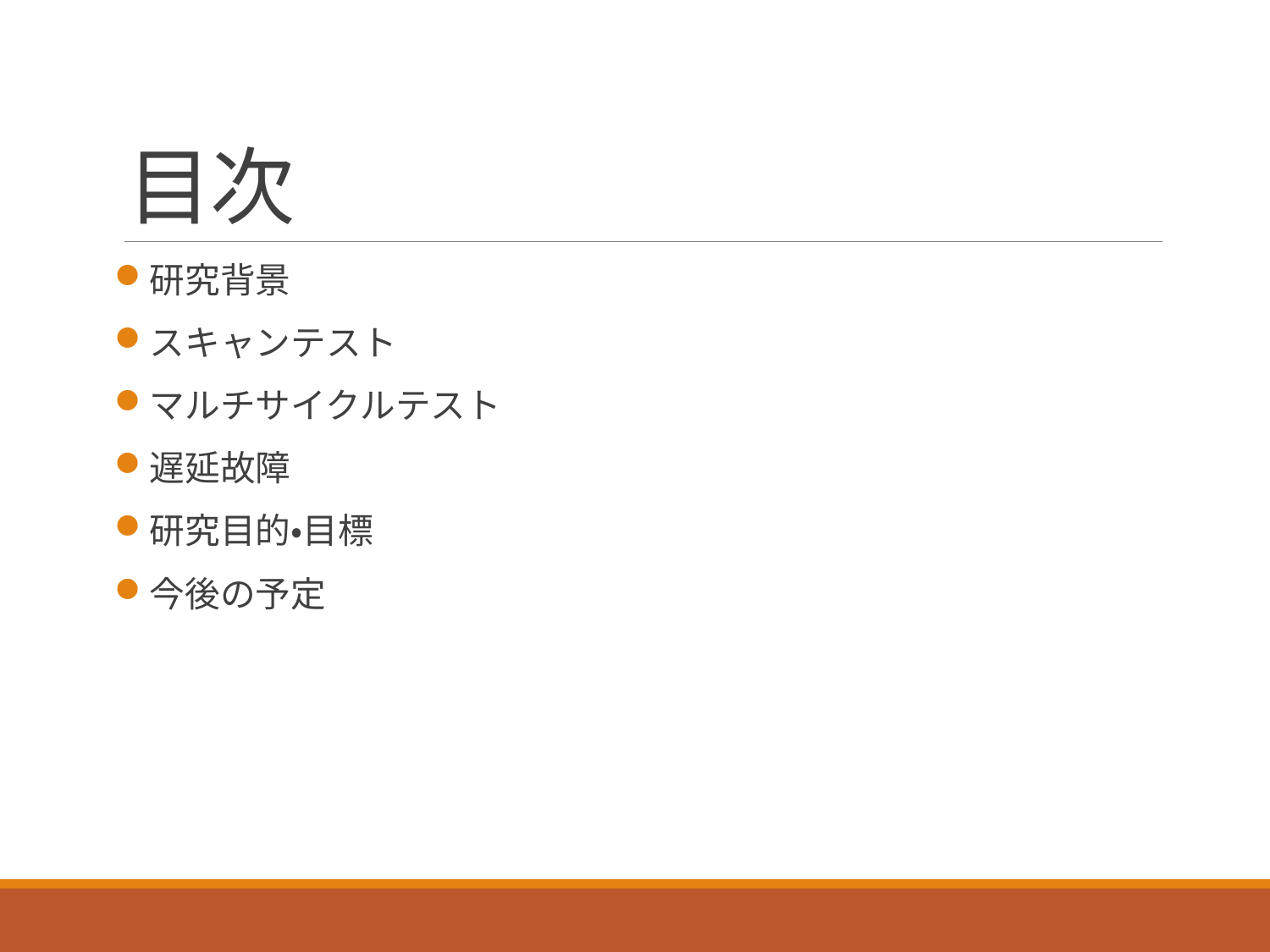

# 目次
研究背景
スキャンテスト
マルチサイクルテスト
遅延故障
研究目的・目標
今後の予定